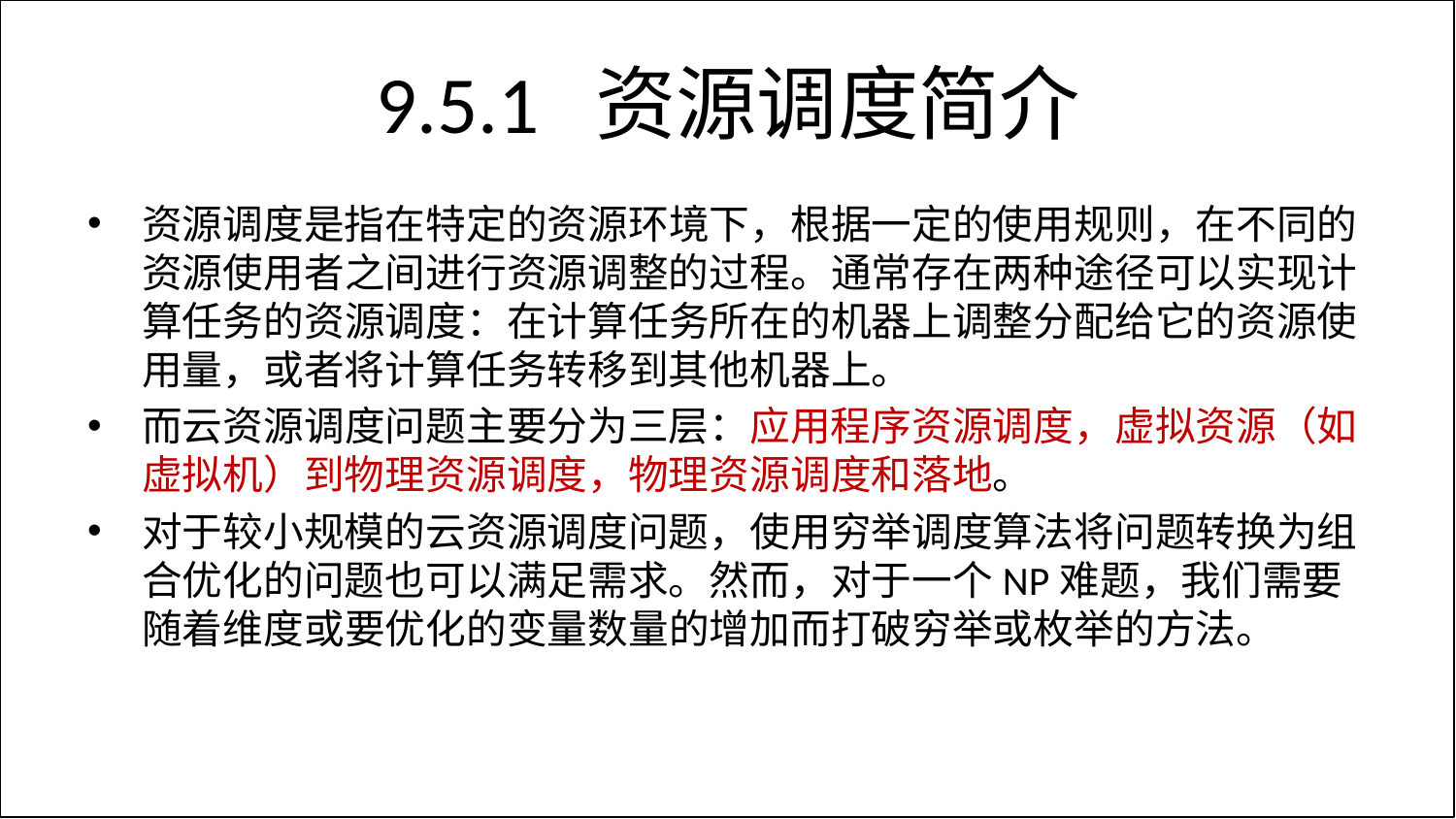

# 9.5.1  资源调度简介
资源调度是指在特定的资源环境下，根据一定的使用规则，在不同的资源使用者之间进行资源调整的过程。通常存在两种途径可以实现计算任务的资源调度：在计算任务所在的机器上调整分配给它的资源使用量，或者将计算任务转移到其他机器上。
而云资源调度问题主要分为三层：应用程序资源调度，虚拟资源（如虚拟机）到物理资源调度，物理资源调度和落地。
对于较小规模的云资源调度问题，使用穷举调度算法将问题转换为组合优化的问题也可以满足需求。然而，对于一个NP难题，我们需要随着维度或要优化的变量数量的增加而打破穷举或枚举的方法。